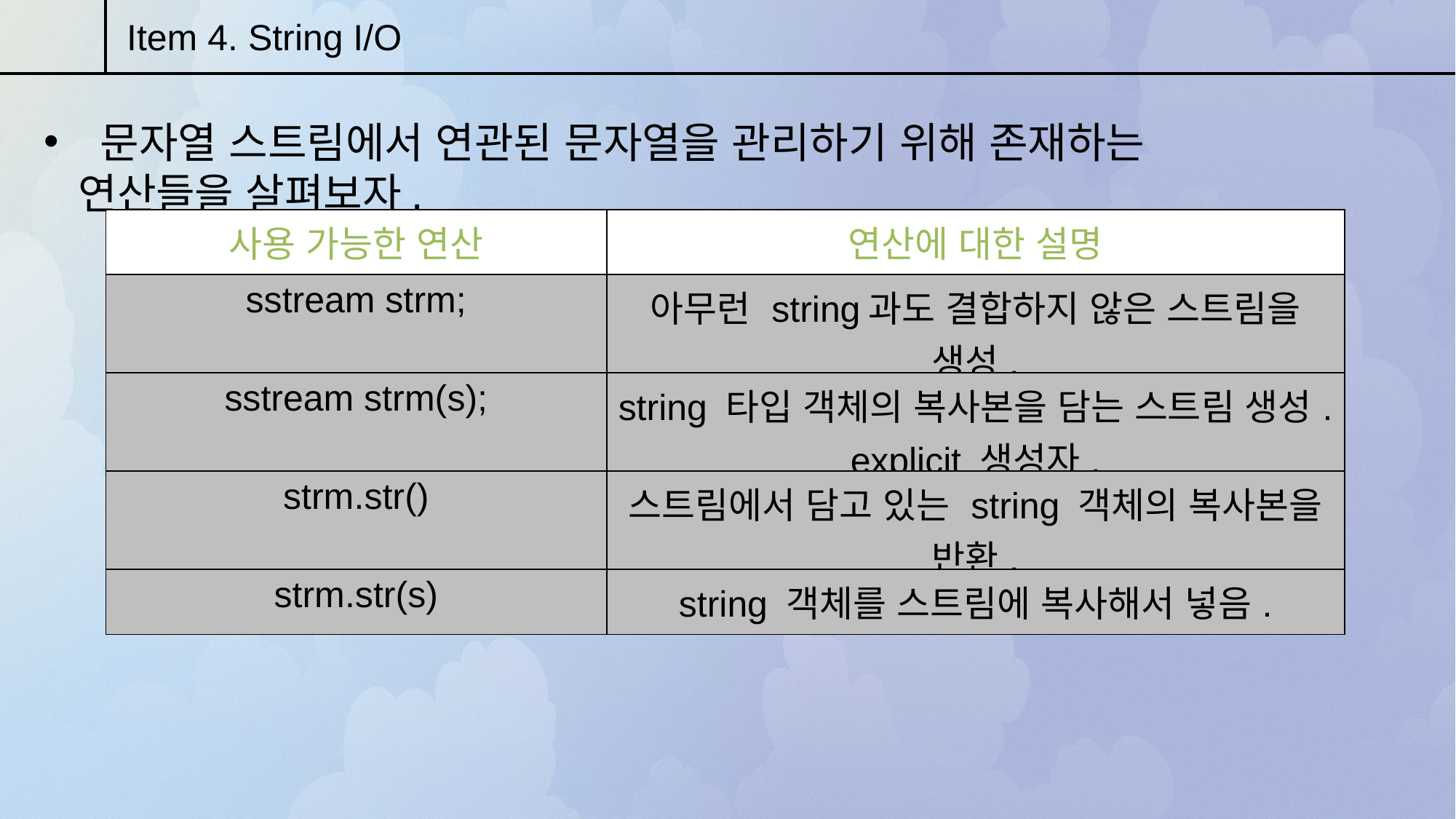

Item 4. String I/O
 문자열 스트림에서 연관된 문자열을 관리하기 위해 존재하는 연산들을 살펴보자.
| 사용 가능한 연산 | 연산에 대한 설명 |
| --- | --- |
| sstream strm; | 아무런 string과도 결합하지 않은 스트림을 생성. |
| sstream strm(s); | string 타입 객체의 복사본을 담는 스트림 생성. explicit 생성자. |
| strm.str() | 스트림에서 담고 있는 string 객체의 복사본을 반환. |
| strm.str(s) | string 객체를 스트림에 복사해서 넣음. |